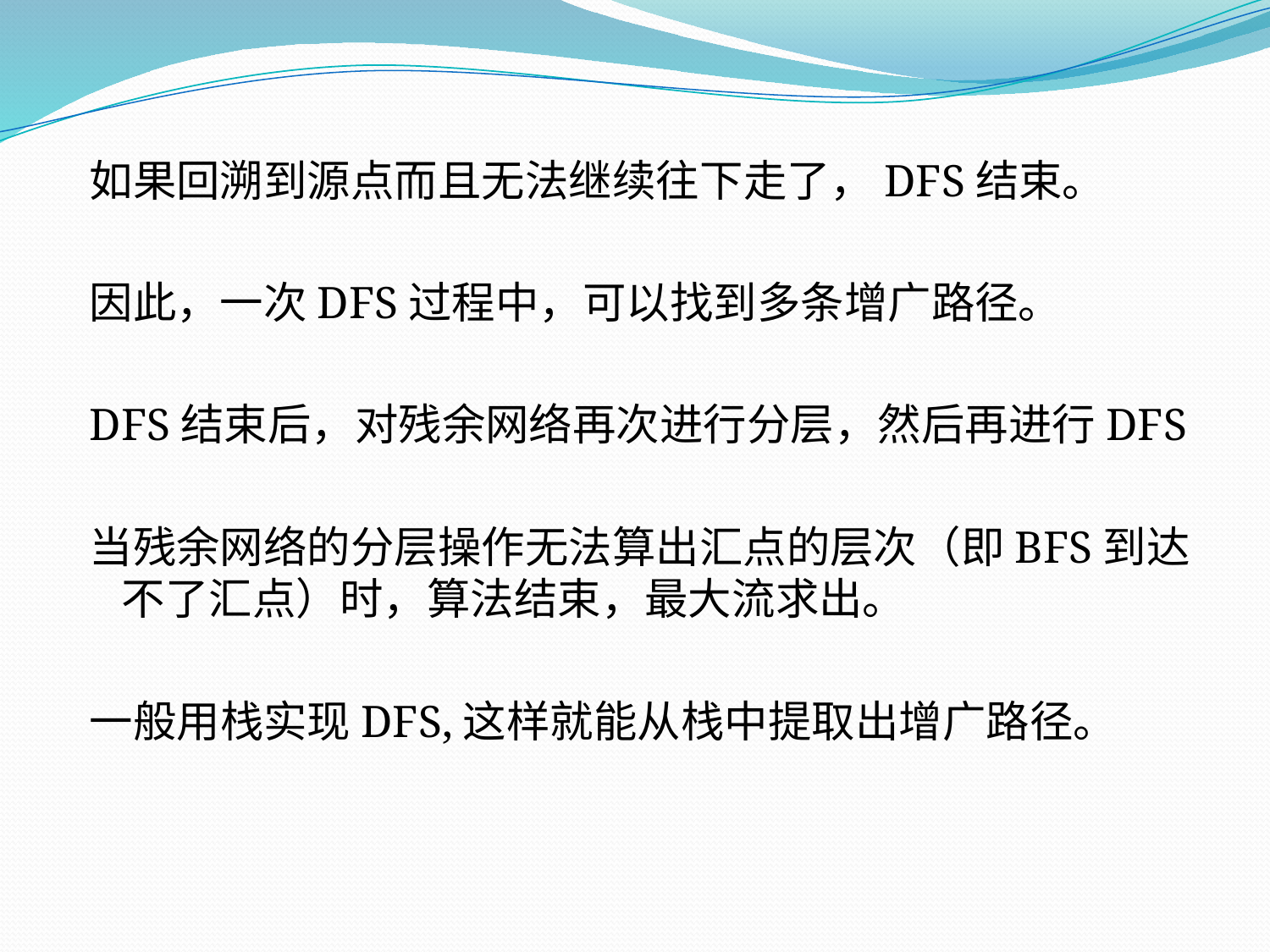

如果回溯到源点而且无法继续往下走了，DFS结束。

因此，一次DFS过程中，可以找到多条增广路径。

DFS结束后，对残余网络再次进行分层，然后再进行DFS

当残余网络的分层操作无法算出汇点的层次（即BFS到达不了汇点）时，算法结束，最大流求出。

一般用栈实现DFS,这样就能从栈中提取出增广路径。